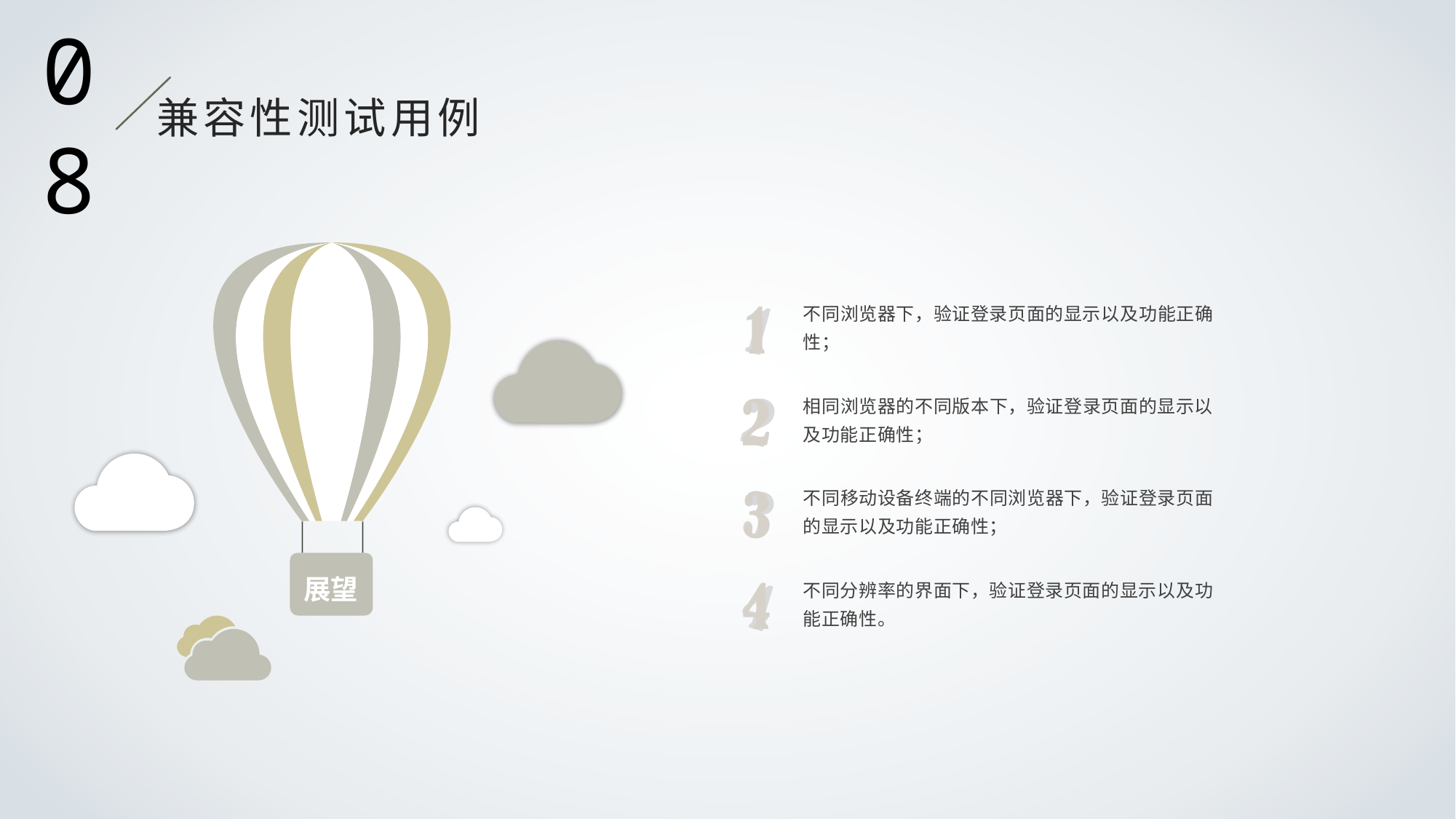

08
兼容性测试用例

不同浏览器下，验证登录页面的显示以及功能正确性；
相同浏览器的不同版本下，验证登录页面的显示以及功能正确性；
不同移动设备终端的不同浏览器下，验证登录页面的显示以及功能正确性；
不同分辨率的界面下，验证登录页面的显示以及功能正确性。

展望